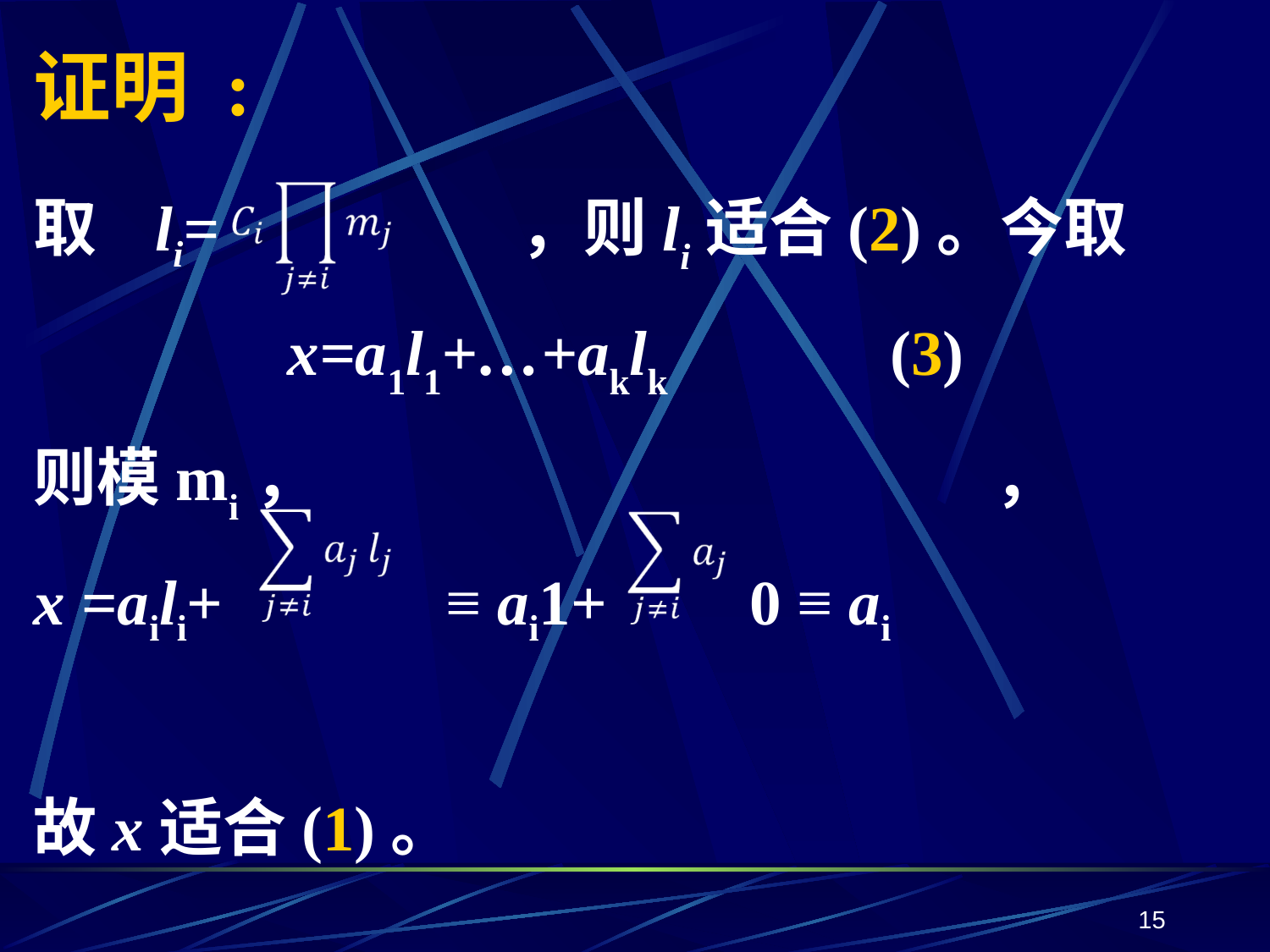

# 证明 :
取   li=                  ，则li适合(2)。今取
		x=a1l1+…+aklk              (3)
则模mi，					     ，
x =aili+              ≡ ai1+         0 ≡ ai

故x适合(1)。

15